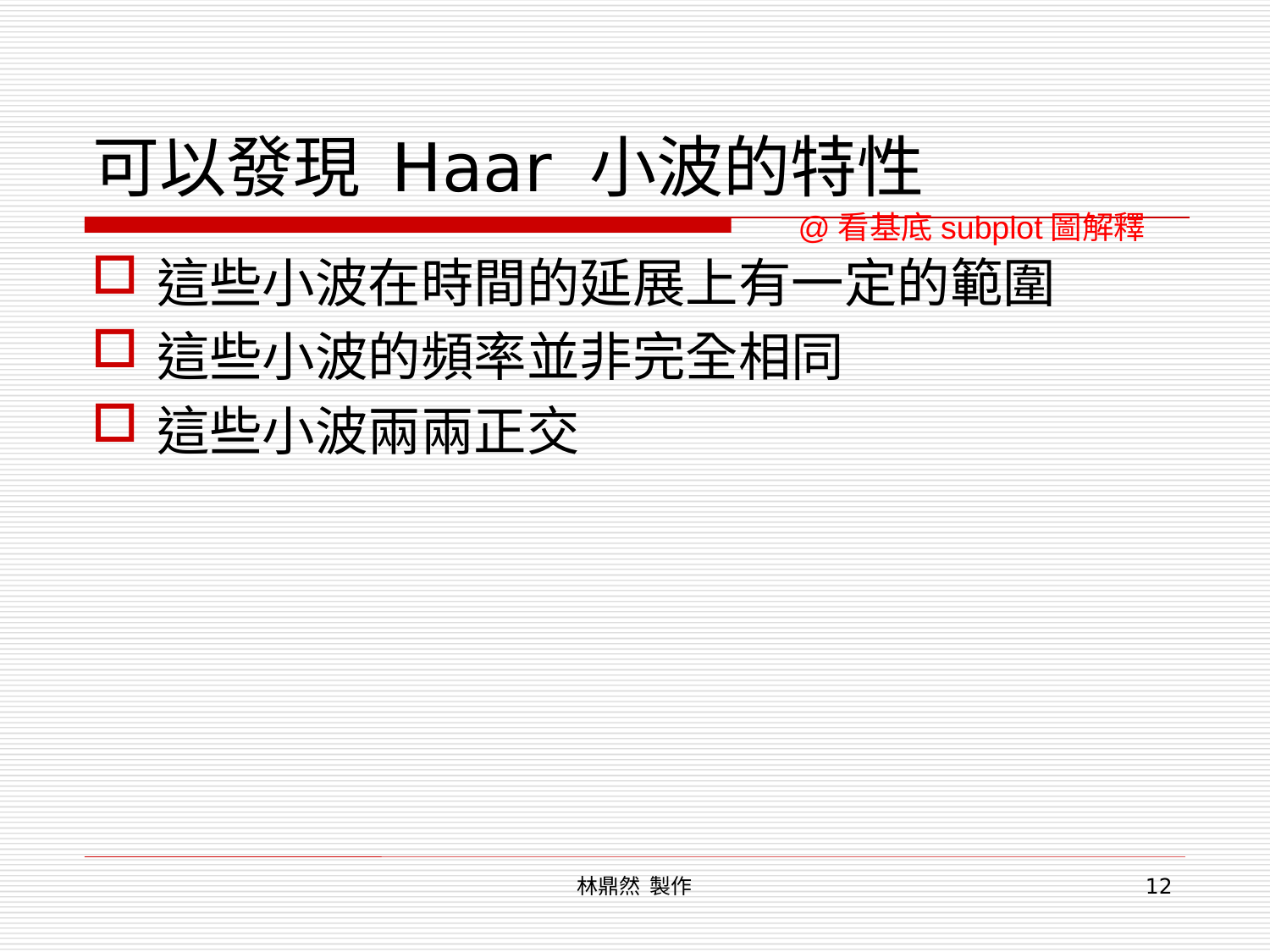

# 可以發現 Haar 小波的特性
@看基底subplot圖解釋
這些小波在時間的延展上有一定的範圍
這些小波的頻率並非完全相同
這些小波兩兩正交

林鼎然  製作
12